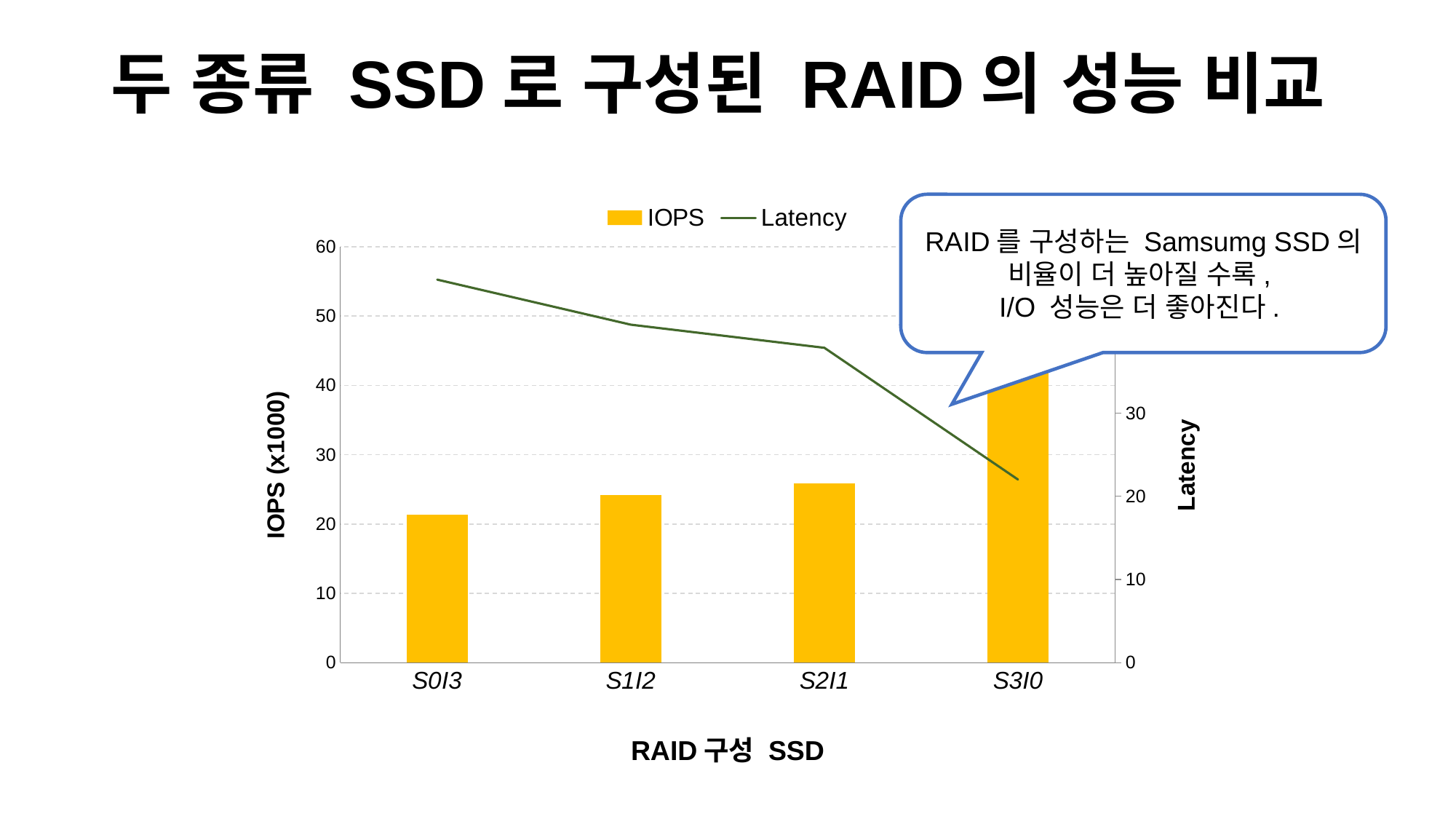

# 두 종류 SSD로 구성된 RAID의 성능 비교

### Chart

| Category | IOPS  | Latency |
|---|---|---|
| S0I3 | 21.386 | 46.03 |
| S1I2 | 24.127 | 40.62 |
| S2I1 | 25.893 | 37.84 |
| S3I0 | 43.988 | 22.01 |
RAID를 구성하는 Samsumg SSD의 비율이 더 높아질 수록,
I/O 성능은 더 좋아진다.
RAID구성 SSD